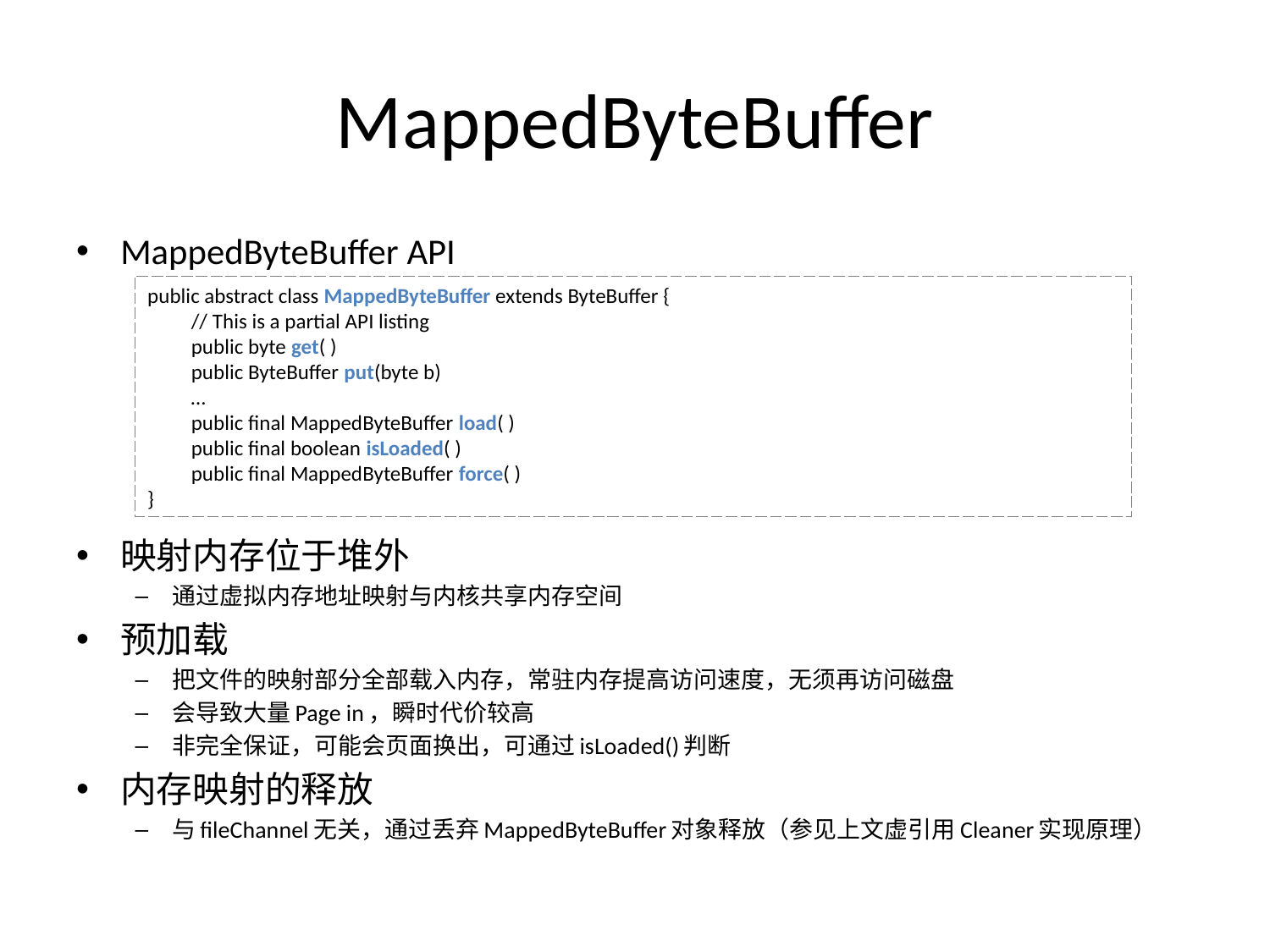

# MappedByteBuffer
MappedByteBuffer API

映射内存位于堆外
通过虚拟内存地址映射与内核共享内存空间
预加载
把文件的映射部分全部载入内存，常驻内存提高访问速度，无须再访问磁盘
会导致大量Page in，瞬时代价较高
非完全保证，可能会页面换出，可通过isLoaded()判断
内存映射的释放
与fileChannel无关，通过丢弃MappedByteBuffer对象释放（参见上文虚引用Cleaner实现原理）
public abstract class MappedByteBuffer extends ByteBuffer {
         // This is a partial API listing
         public byte get( )
         public ByteBuffer put(byte b)
         …
         public final MappedByteBuffer load( )
         public final boolean isLoaded( )
         public final MappedByteBuffer force( )
}